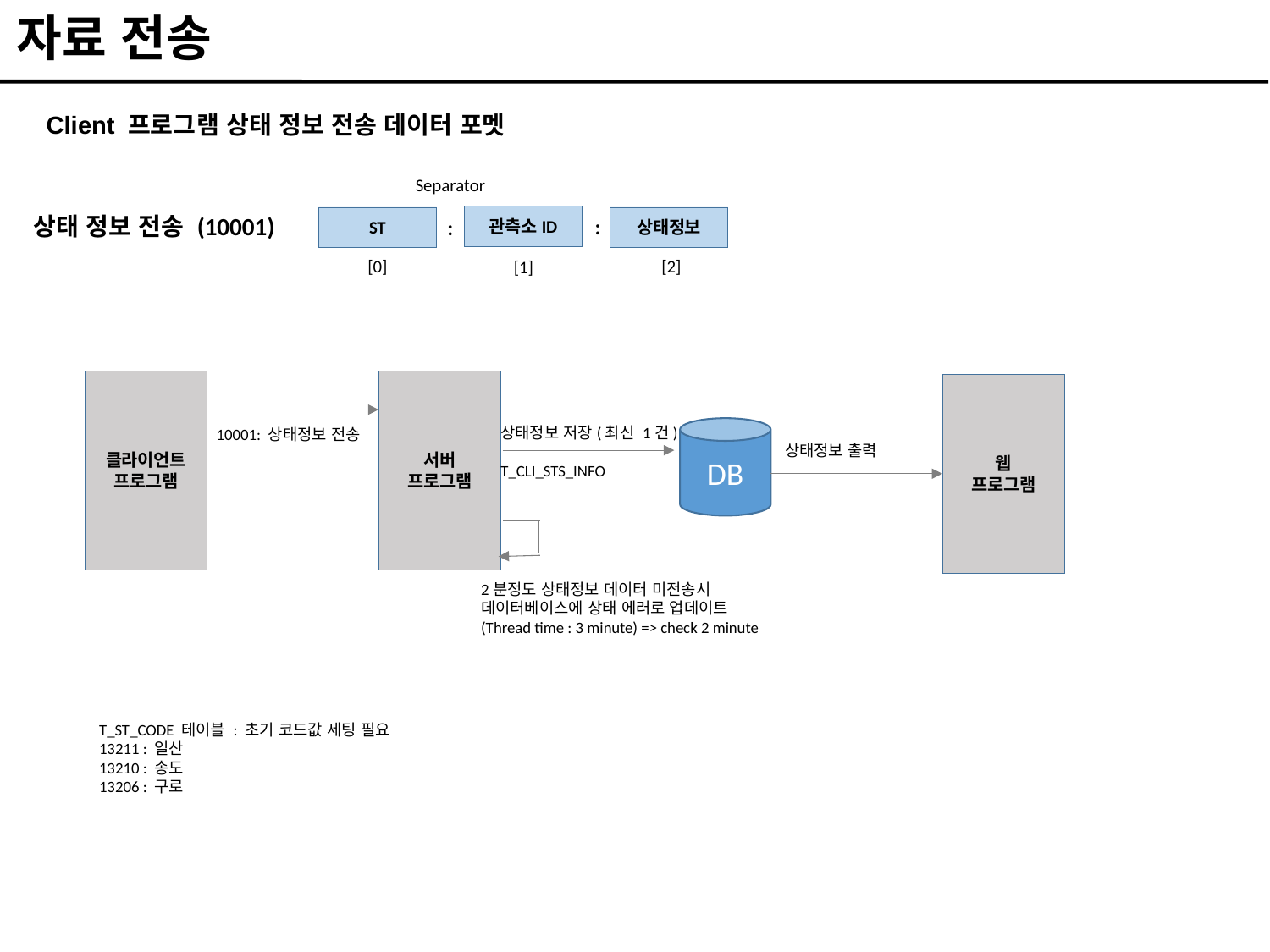

자료 전송

Client 프로그램 상태 정보 전송 데이터 포멧
Separator
상태 정보 전송 (10001)
관측소ID
:
상태정보
ST
:
[2]
[0]
[1]
클라이언트
프로그램
서버
프로그램
웹
프로그램
상태정보 저장(최신 1건)

T_CLI_STS_INFO
10001: 상태정보 전송
DB
상태정보 출력
2분정도 상태정보 데이터 미전송시
데이터베이스에 상태 에러로 업데이트
(Thread time : 3 minute) => check 2 minute
T_ST_CODE 테이블 : 초기 코드값 세팅 필요
13211 : 일산
13210 : 송도
13206 : 구로